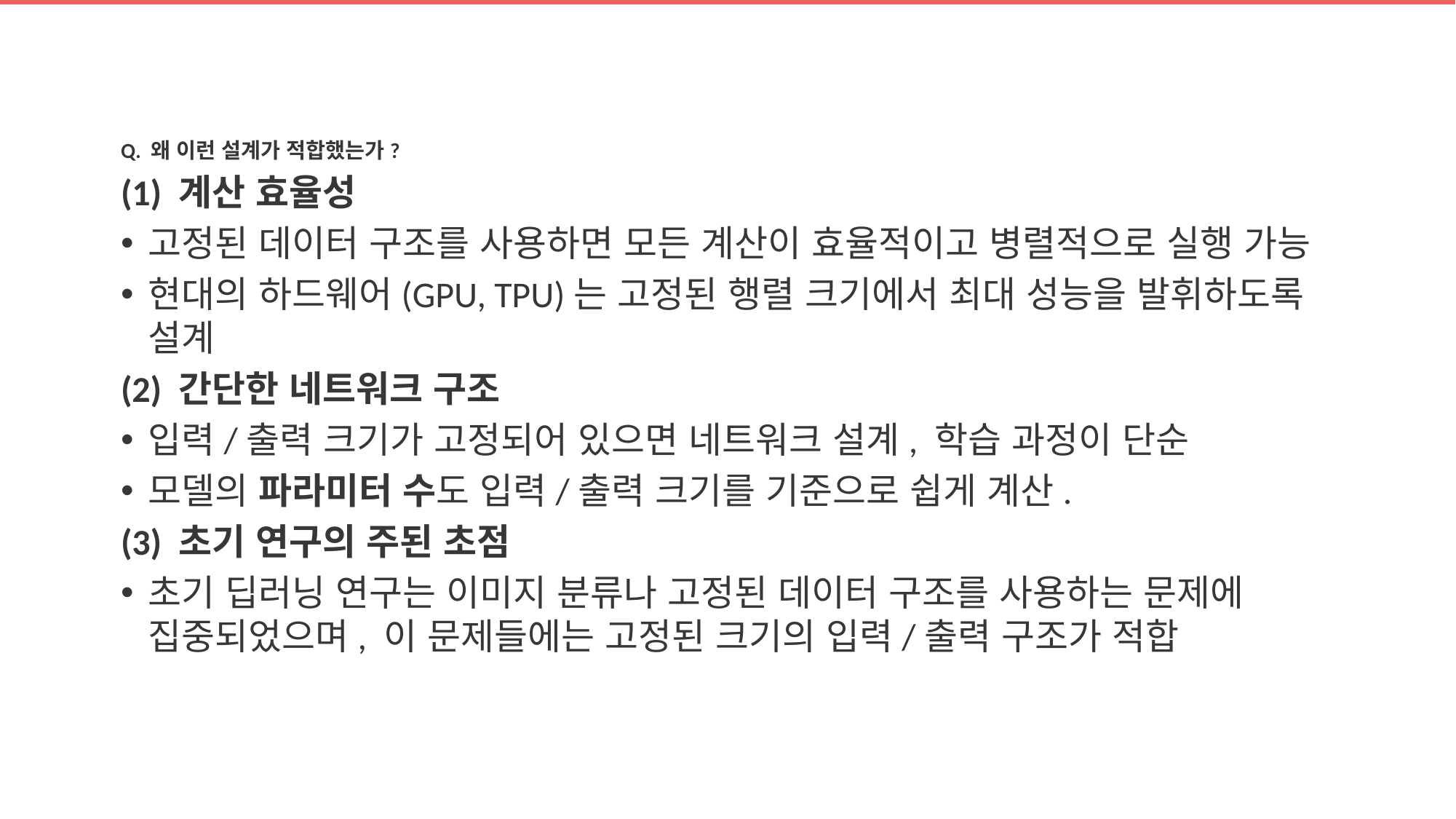

Q. 왜 이런 설계가 적합했는가?
(1) 계산 효율성
고정된 데이터 구조를 사용하면 모든 계산이 효율적이고 병렬적으로 실행 가능
현대의 하드웨어(GPU, TPU)는 고정된 행렬 크기에서 최대 성능을 발휘하도록 설계
(2) 간단한 네트워크 구조
입력/출력 크기가 고정되어 있으면 네트워크 설계, 학습 과정이 단순
모델의 파라미터 수도 입력/출력 크기를 기준으로 쉽게 계산.
(3) 초기 연구의 주된 초점
초기 딥러닝 연구는 이미지 분류나 고정된 데이터 구조를 사용하는 문제에 집중되었으며, 이 문제들에는 고정된 크기의 입력/출력 구조가 적합